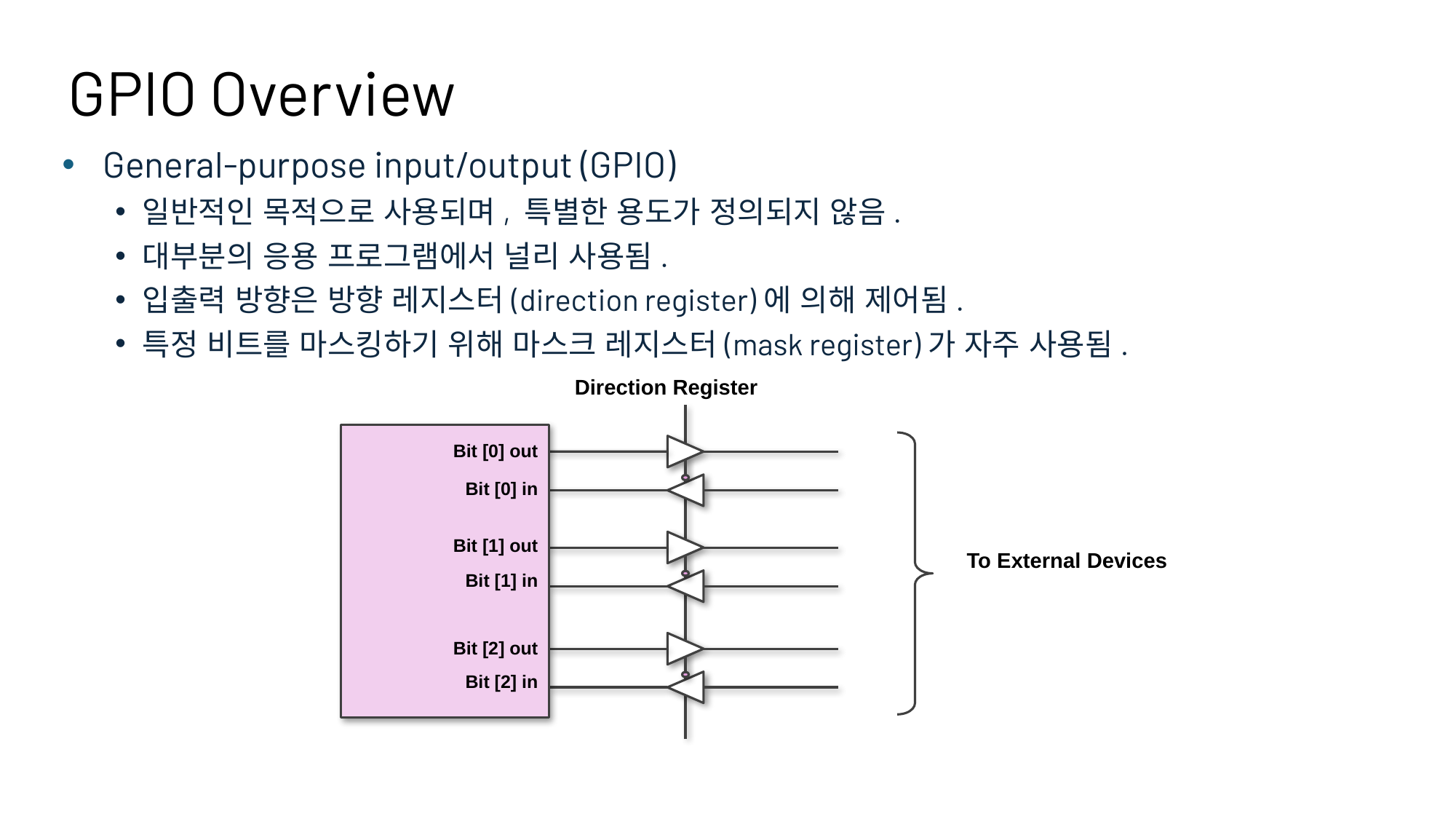

# GPIO Overview
General-purpose input/output (GPIO)
일반적인 목적으로 사용되며, 특별한 용도가 정의되지 않음.
대부분의 응용 프로그램에서 널리 사용됨.
입출력 방향은 방향 레지스터(direction register)에 의해 제어됨.
특정 비트를 마스킹하기 위해 마스크 레지스터(mask register)가 자주 사용됨.
Direction Register

Bit [0] out
Bit [0] in

Bit [1] out

To External Devices
Bit [1] in

Bit [2] out
Bit [2] in